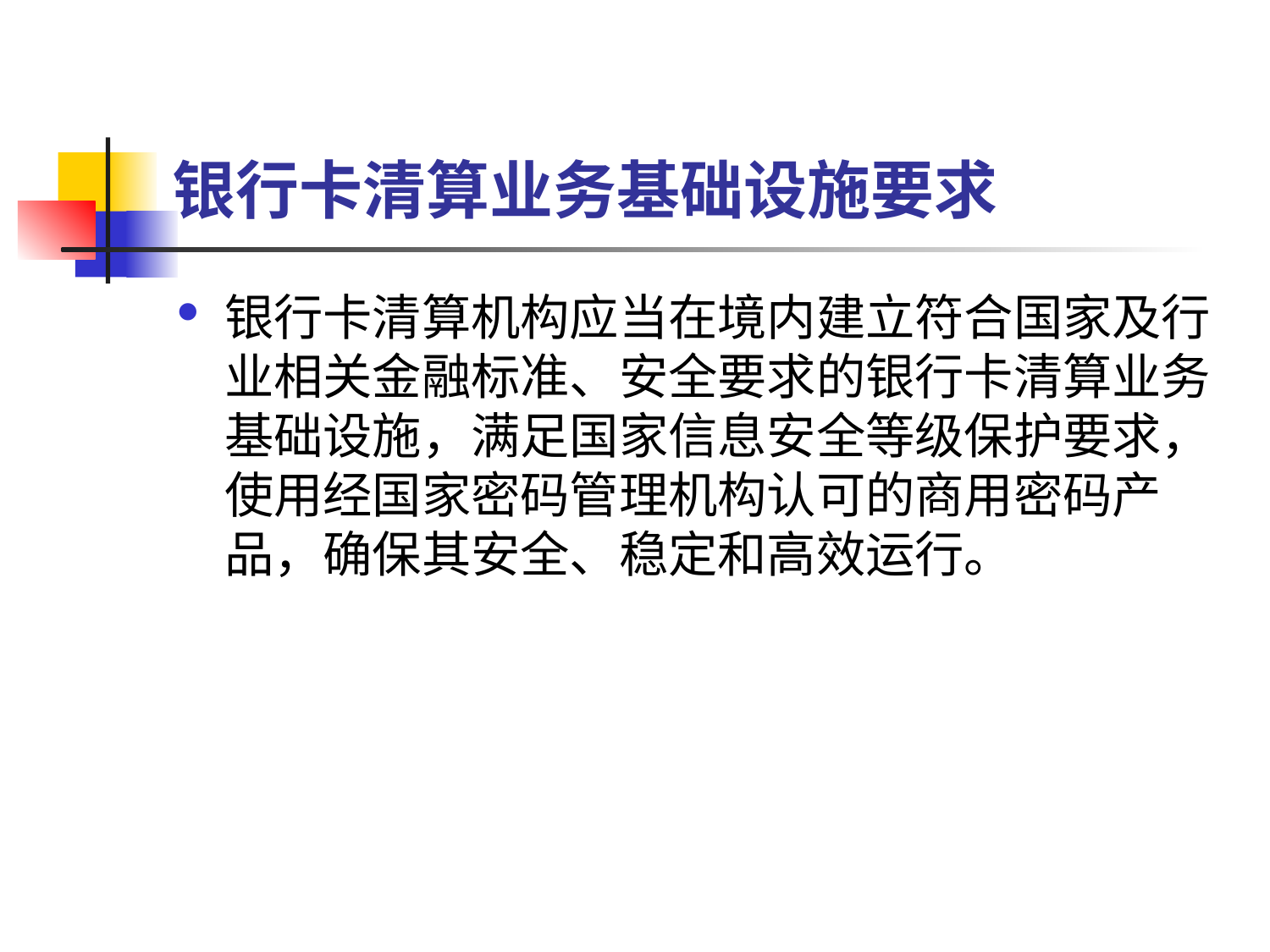

# 银行卡清算业务基础设施要求
银行卡清算机构应当在境内建立符合国家及行业相关金融标准、安全要求的银行卡清算业务基础设施，满足国家信息安全等级保护要求，使用经国家密码管理机构认可的商用密码产品，确保其安全、稳定和高效运行。